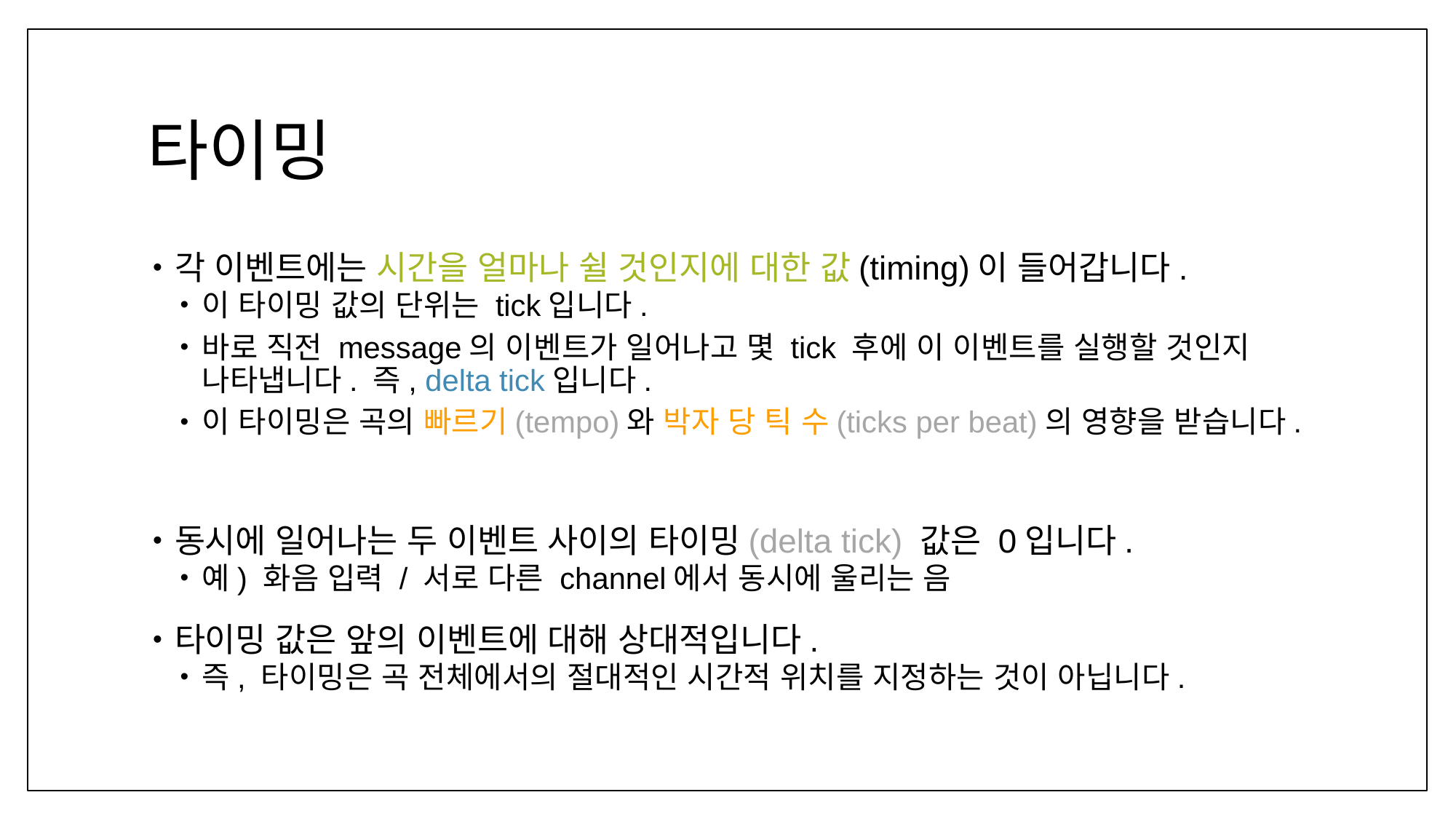

# 타이밍
각 이벤트에는 시간을 얼마나 쉴 것인지에 대한 값(timing)이 들어갑니다.
이 타이밍 값의 단위는 tick입니다.
바로 직전 message의 이벤트가 일어나고 몇 tick 후에 이 이벤트를 실행할 것인지
나타냅니다. 즉, delta tick입니다.
이 타이밍은 곡의 빠르기(tempo)와 박자 당 틱 수(ticks per beat)의 영향을 받습니다.

동시에 일어나는 두 이벤트 사이의 타이밍(delta tick) 값은 0입니다.
예) 화음 입력 / 서로 다른 channel에서 동시에 울리는 음
타이밍 값은 앞의 이벤트에 대해 상대적입니다.
즉, 타이밍은 곡 전체에서의 절대적인 시간적 위치를 지정하는 것이 아닙니다.